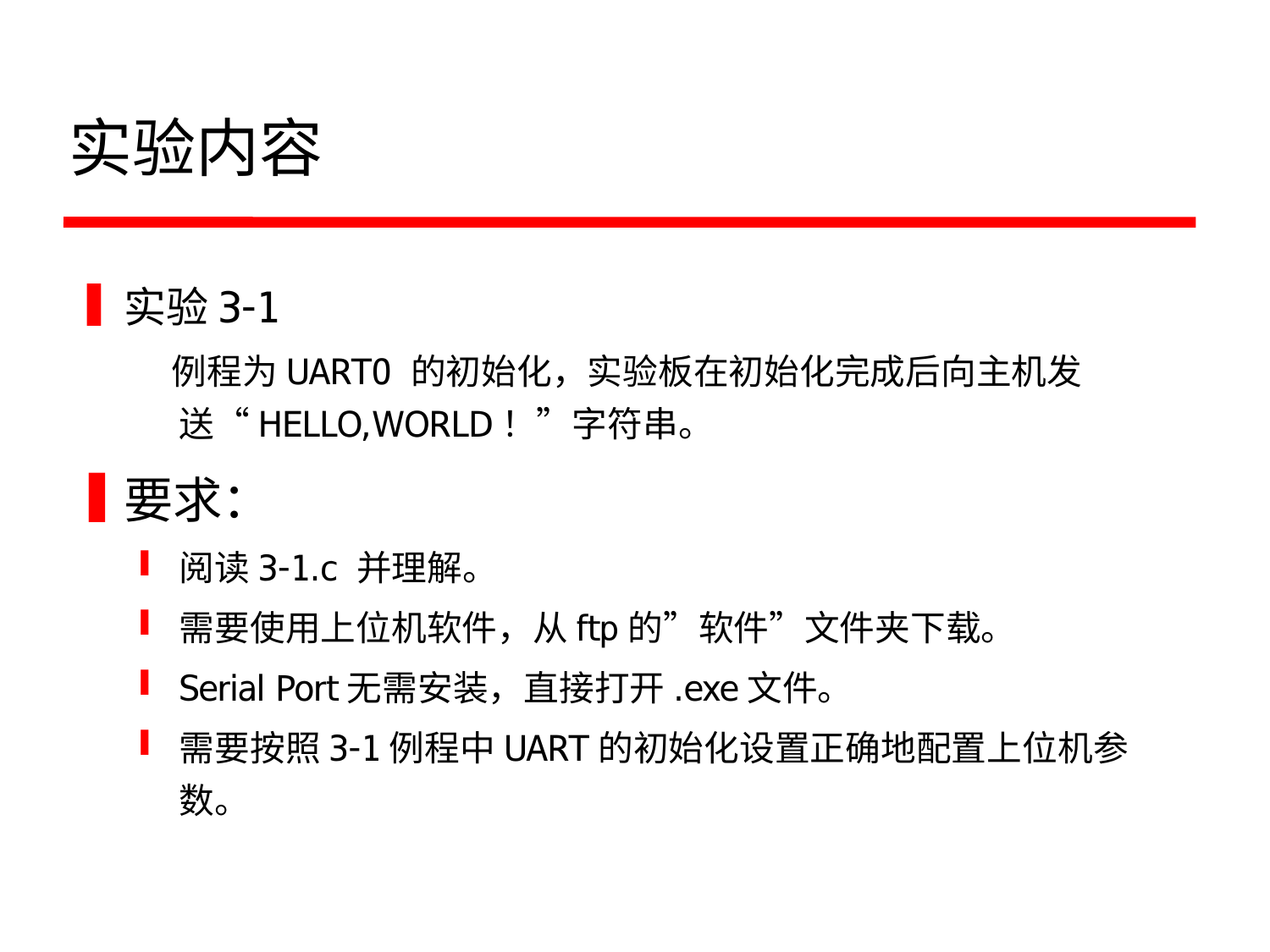

# 实验内容
实验3-1
   例程为UART0 的初始化，实验板在初始化完成后向主机发送“HELLO,WORLD！”字符串。
要求：
阅读3-1.c 并理解。
需要使用上位机软件，从ftp的”软件”文件夹下载。
Serial Port无需安装，直接打开.exe文件。
需要按照3-1例程中UART的初始化设置正确地配置上位机参数。